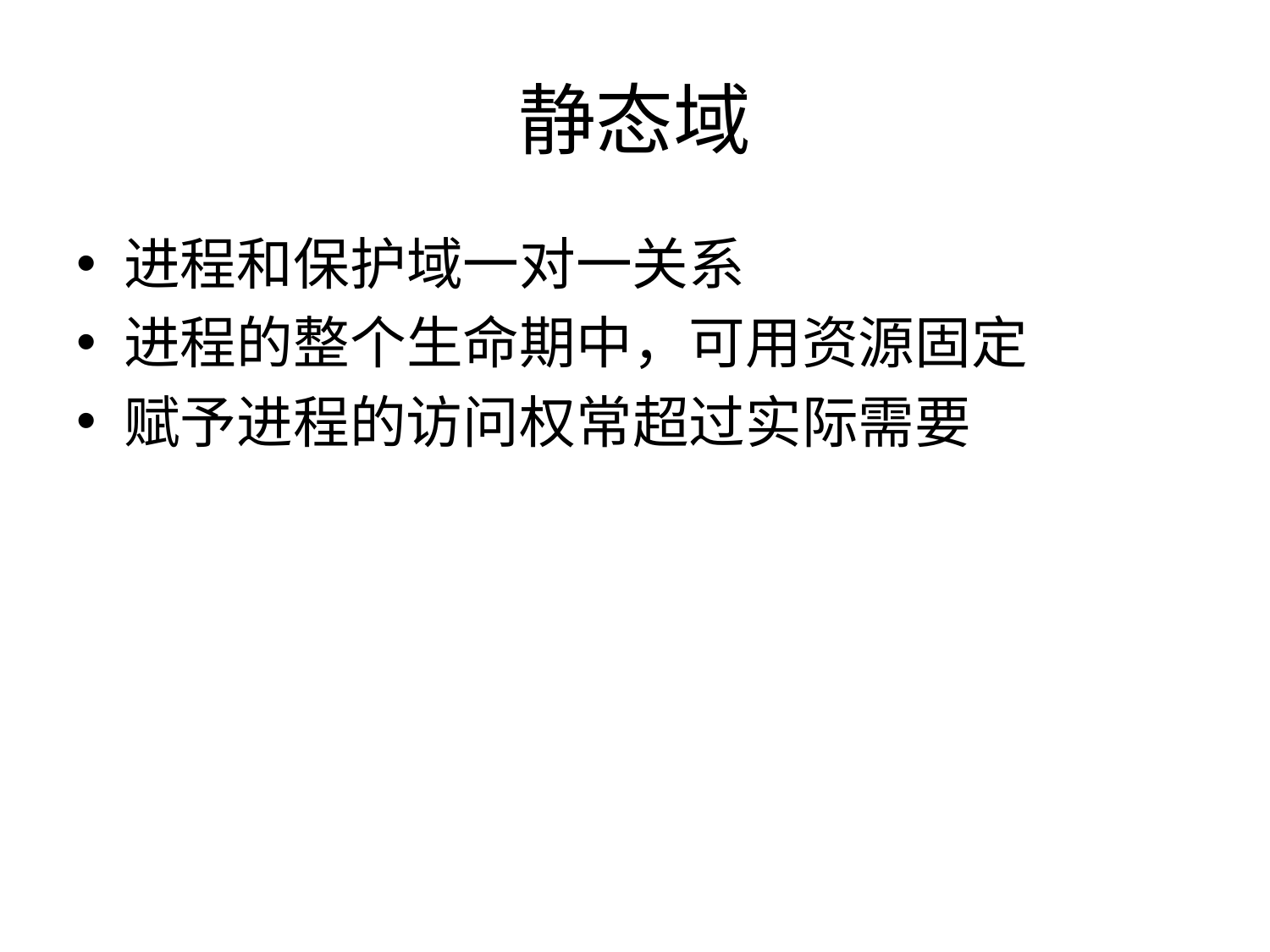

# 静态域
进程和保护域一对一关系
进程的整个生命期中，可用资源固定
赋予进程的访问权常超过实际需要